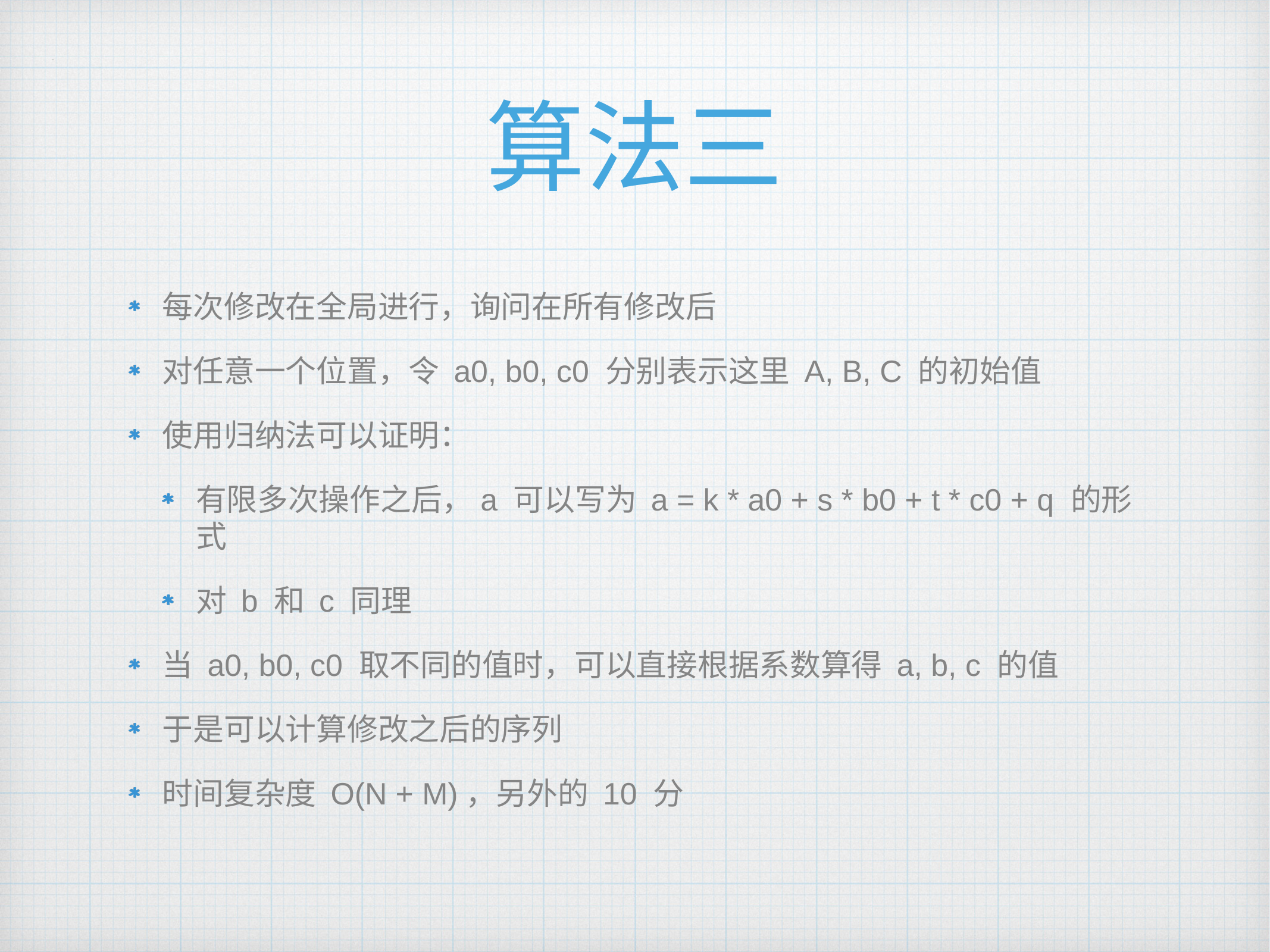

# 算法三
每次修改在全局进行，询问在所有修改后
对任意一个位置，令 a0, b0, c0 分别表示这里 A, B, C 的初始值
使用归纳法可以证明：
有限多次操作之后，a 可以写为 a = k * a0 + s * b0 + t * c0 + q 的形式
对 b 和 c 同理
当 a0, b0, c0 取不同的值时，可以直接根据系数算得 a, b, c 的值
于是可以计算修改之后的序列
时间复杂度 O(N + M)，另外的 10 分